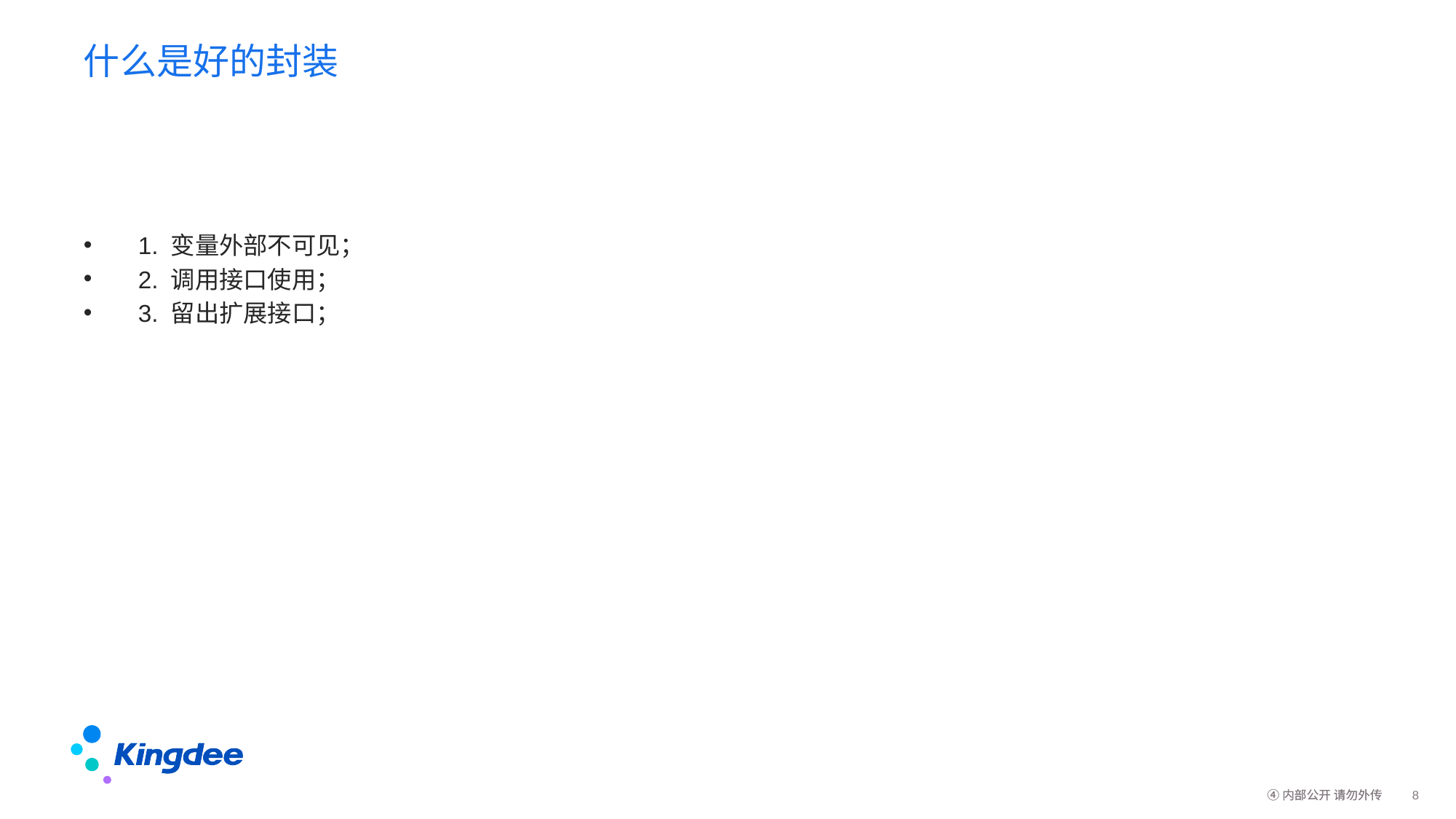

# 什么是好的封装
1. 变量外部不可见；
2. 调用接口使用；
3. 留出扩展接口；